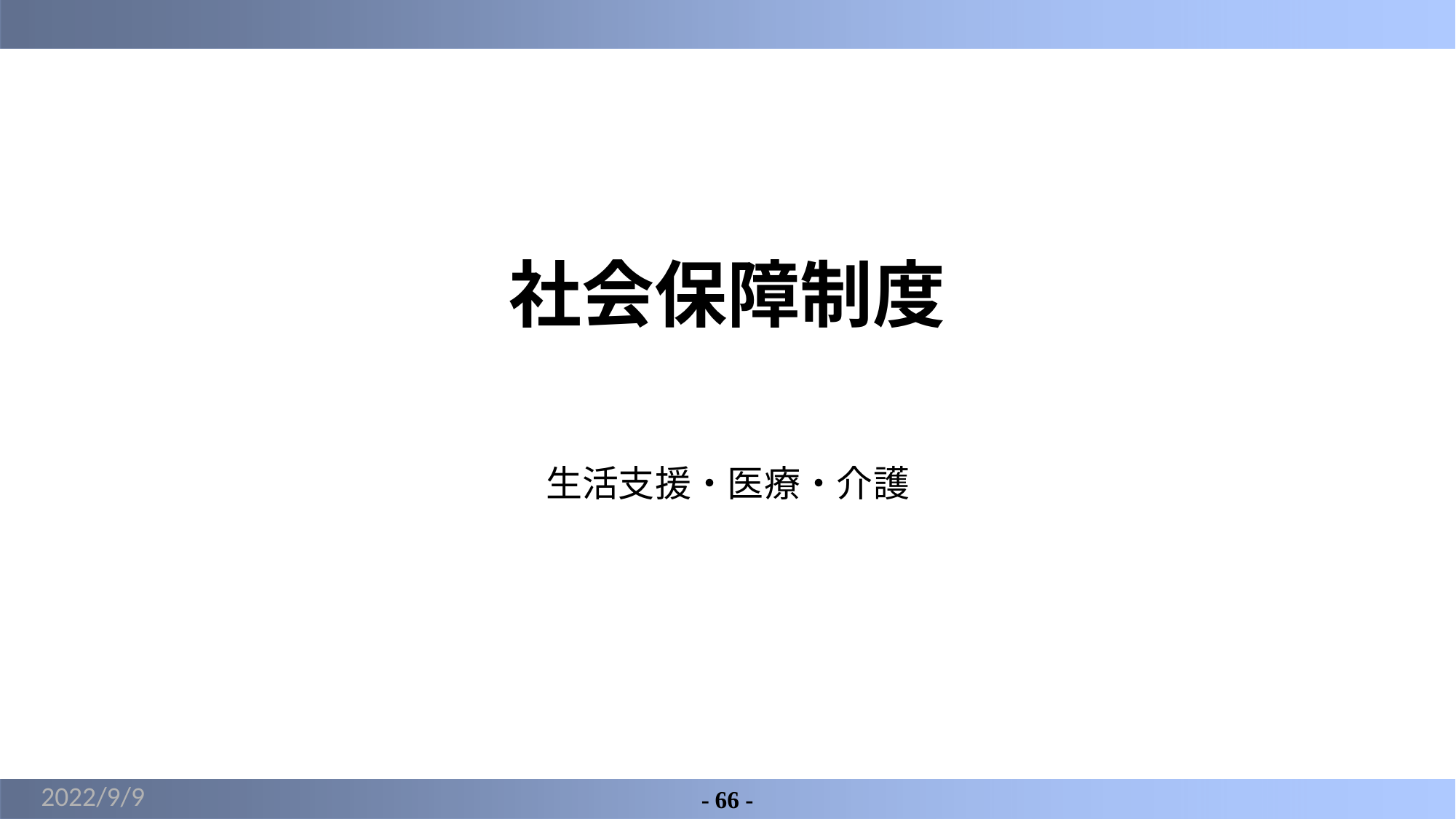

# 社会保障制度
生活支援・医療・介護
2022/9/9
- 66 -